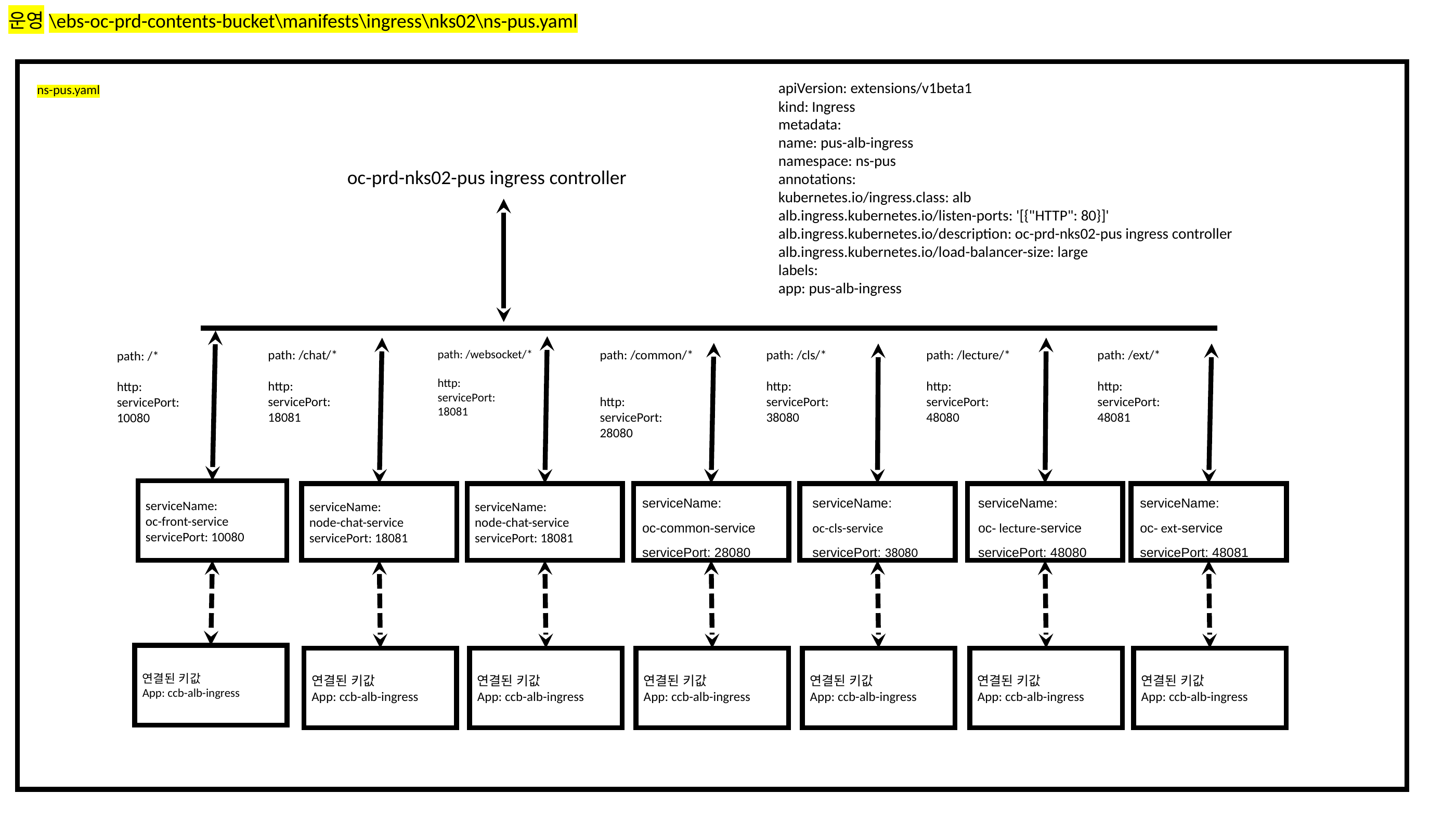

운영\ebs-oc-prd-contents-bucket\manifests\ingress\nks02\ns-pus.yaml

apiVersion: extensions/v1beta1
kind: Ingress
metadata:
name: pus-alb-ingress
namespace: ns-pus
annotations:
kubernetes.io/ingress.class: alb
alb.ingress.kubernetes.io/listen-ports: '[{"HTTP": 80}]'
alb.ingress.kubernetes.io/description: oc-prd-nks02-pus ingress controller
alb.ingress.kubernetes.io/load-balancer-size: large
labels:
app: pus-alb-ingress
ns-pus.yaml
oc-prd-nks02-pus ingress controller
path: /websocket/*

http:
servicePort:
18081
path: /lecture/*

http:
servicePort:
48080
path: /chat/*

http:
servicePort:
18081
path: /common/*

http:
servicePort:
28080
path: /cls/*

http:
servicePort:
38080
path: /ext/*

http:
servicePort:
48081
path: /*

http:
servicePort:
10080
serviceName:
oc-front-service
servicePort: 10080
serviceName:
oc-common-service
servicePort: 28080
serviceName:
oc-cls-service
servicePort: 38080
serviceName:
oc- lecture-service
servicePort: 48080
serviceName:
oc- ext-service
servicePort: 48081
serviceName:
node-chat-service
servicePort: 18081
serviceName:
node-chat-service
servicePort: 18081

연결된 키값
App: ccb-alb-ingress
연결된 키값
App: ccb-alb-ingress
연결된 키값
App: ccb-alb-ingress
연결된 키값
App: ccb-alb-ingress
연결된 키값
App: ccb-alb-ingress
연결된 키값
App: ccb-alb-ingress
연결된 키값
App: ccb-alb-ingress